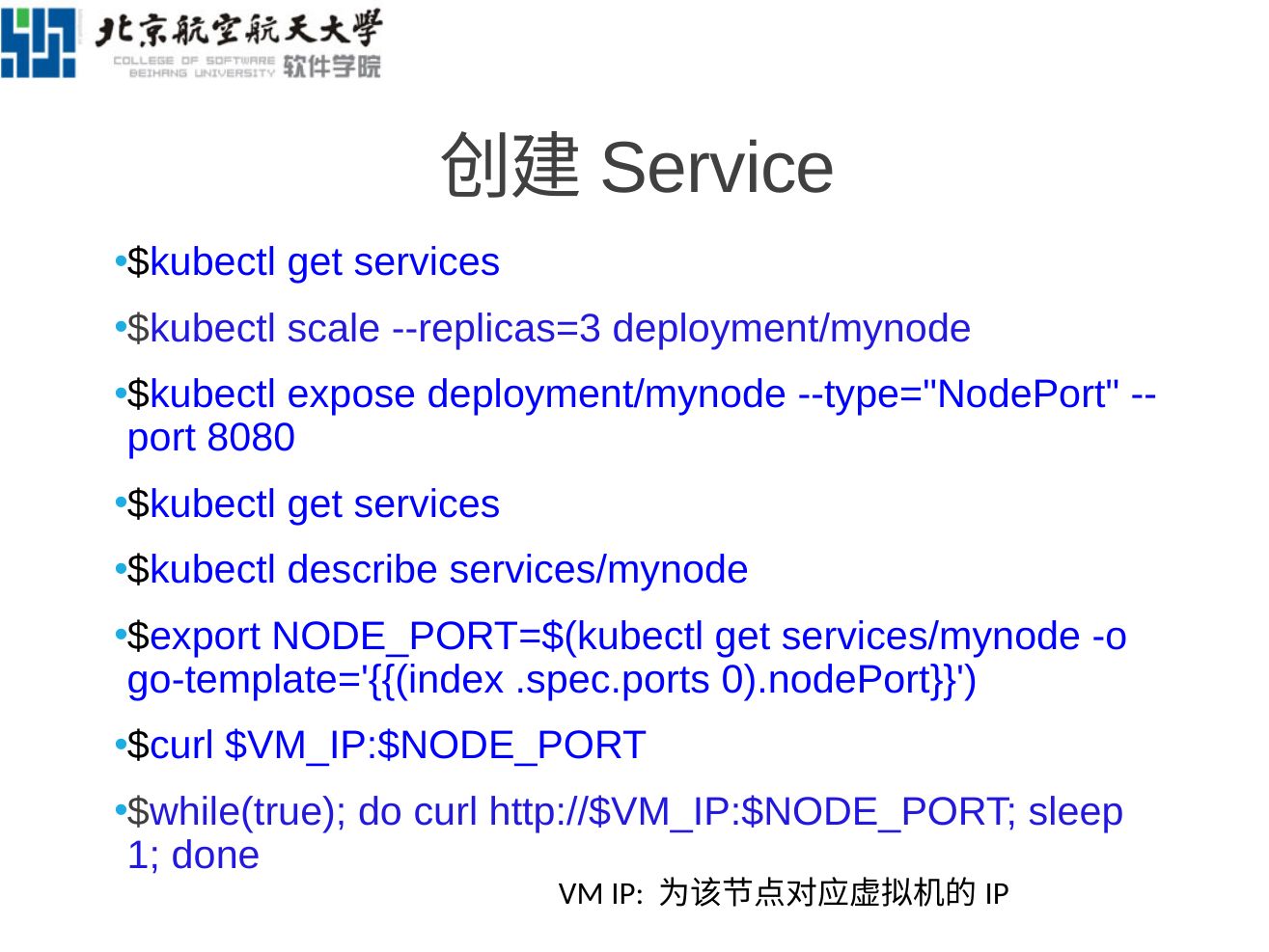

# 创建Service
$kubectl get services
$kubectl scale --replicas=3 deployment/mynode
$kubectl expose deployment/mynode --type="NodePort" --port 8080
$kubectl get services
$kubectl describe services/mynode
$export NODE_PORT=$(kubectl get services/mynode -o go-template='{{(index .spec.ports 0).nodePort}}')
$curl $VM_IP:$NODE_PORT
$while(true); do curl http://$VM_IP:$NODE_PORT; sleep 1; done

VM IP: 为该节点对应虚拟机的IP